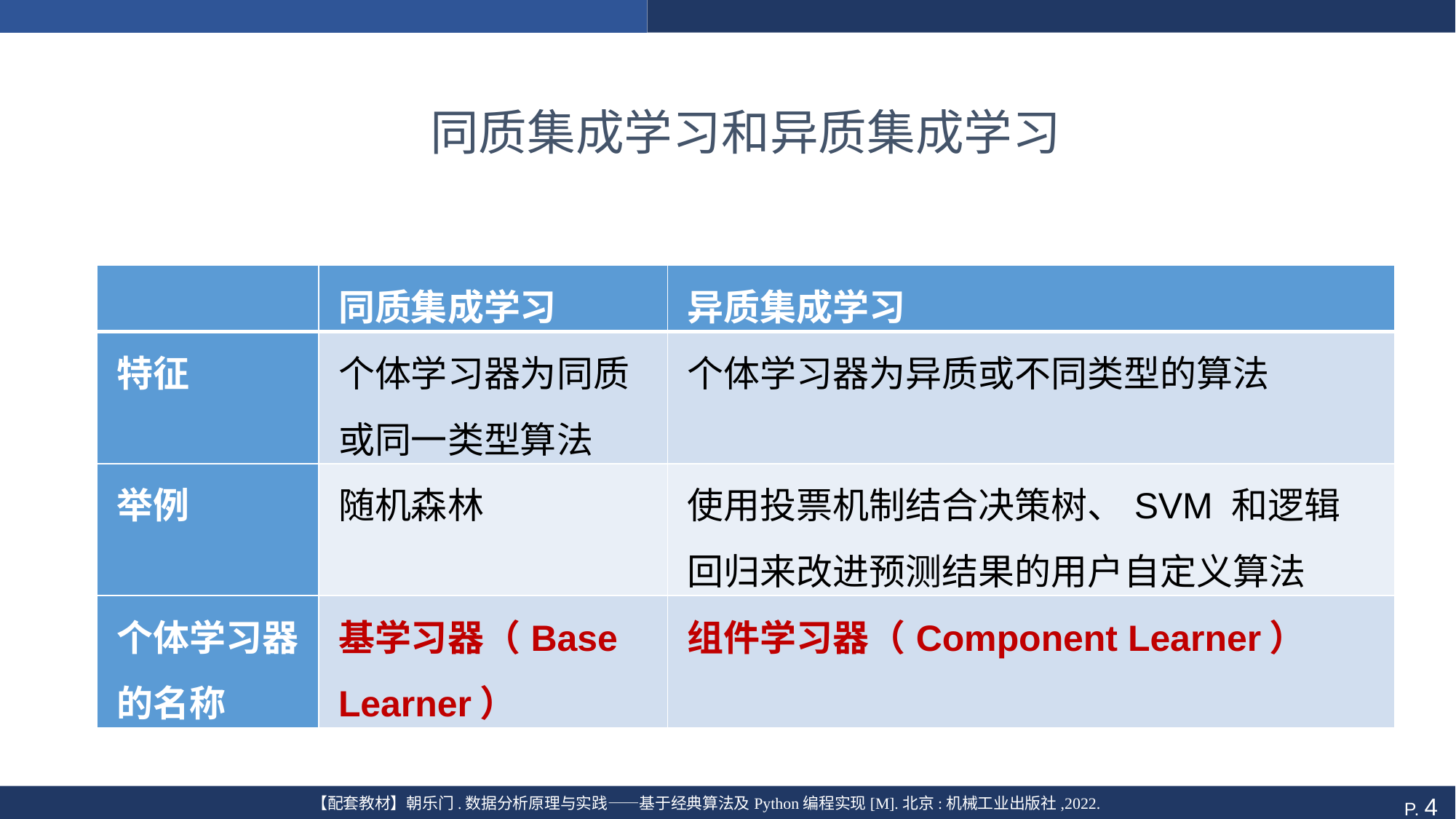

# 同质集成学习和异质集成学习
|  | 同质集成学习 | 异质集成学习 |
| --- | --- | --- |
| 特征 | 个体学习器为同质或同一类型算法 | 个体学习器为异质或不同类型的算法 |
| 举例 | 随机森林 | 使用投票机制结合决策树、SVM 和逻辑回归来改进预测结果的用户自定义算法 |
| 个体学习器的名称 | 基学习器（Base Learner） | 组件学习器（Component Learner） |